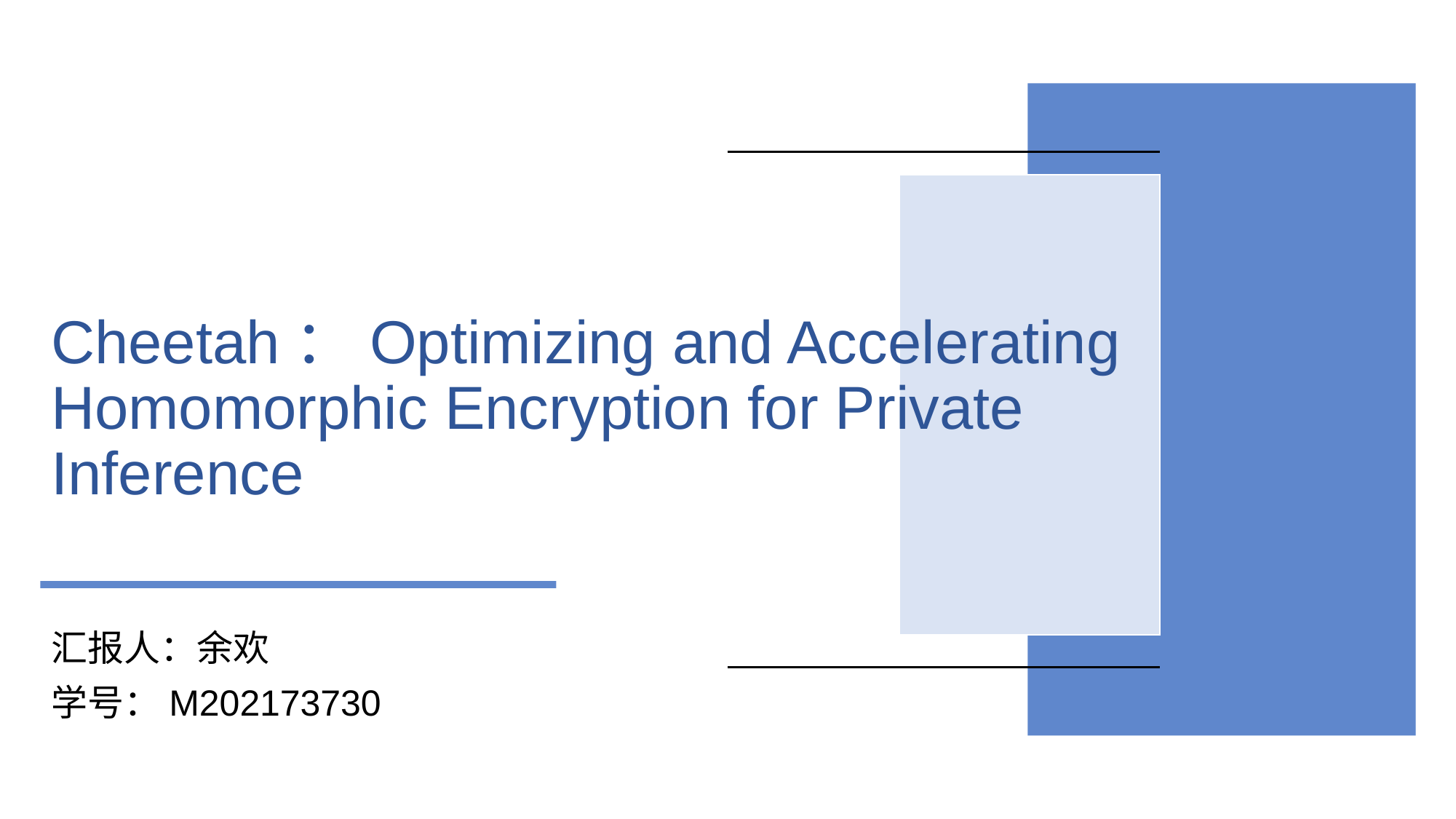

# Cheetah：Optimizing and Accelerating Homomorphic Encryption for Private Inference
汇报人：余欢
学号：M202173730